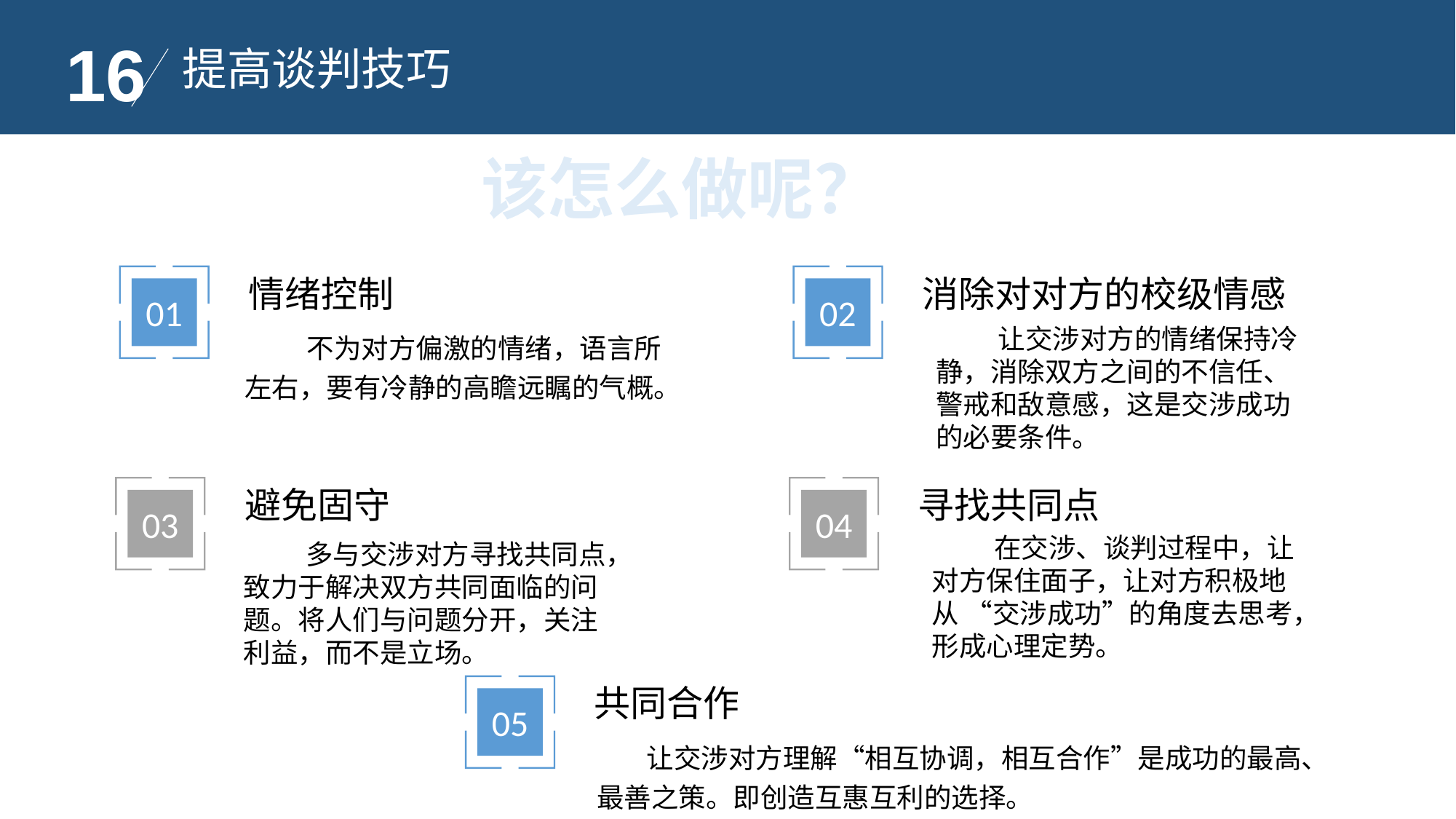

16
提高谈判技巧
该怎么做呢？

情绪控制

消除对对方的校级情感
01
02
         让交涉对方的情绪保持冷静，消除双方之间的不信任、警戒和敌意感，这是交涉成功的必要条件。
         不为对方偏激的情绪，语言所左右，要有冷静的高瞻远瞩的气概。

避免固守

寻找共同点
03
04
         在交涉、谈判过程中，让对方保住面子，让对方积极地从 “交涉成功”的角度去思考，形成心理定势。
         多与交涉对方寻找共同点，致力于解决双方共同面临的问题。将人们与问题分开，关注利益，而不是立场。

共同合作
05
        让交涉对方理解“相互协调，相互合作”是成功的最高、 最善之策。即创造互惠互利的选择。
。